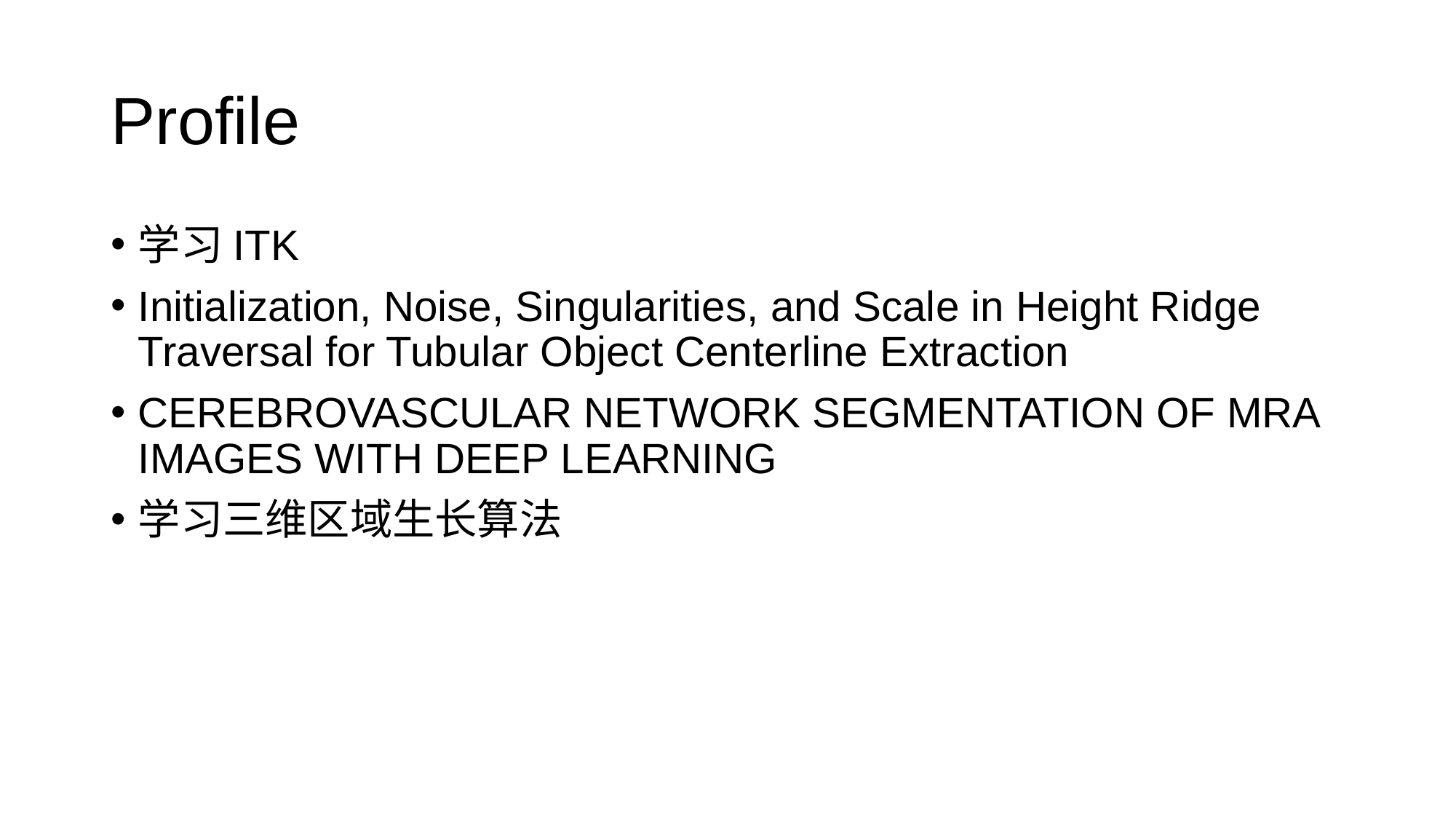

# Profile
学习ITK
Initialization, Noise, Singularities, and Scale in Height Ridge Traversal for Tubular Object Centerline Extraction
CEREBROVASCULAR NETWORK SEGMENTATION OF MRA IMAGES WITH DEEP LEARNING
学习三维区域生长算法